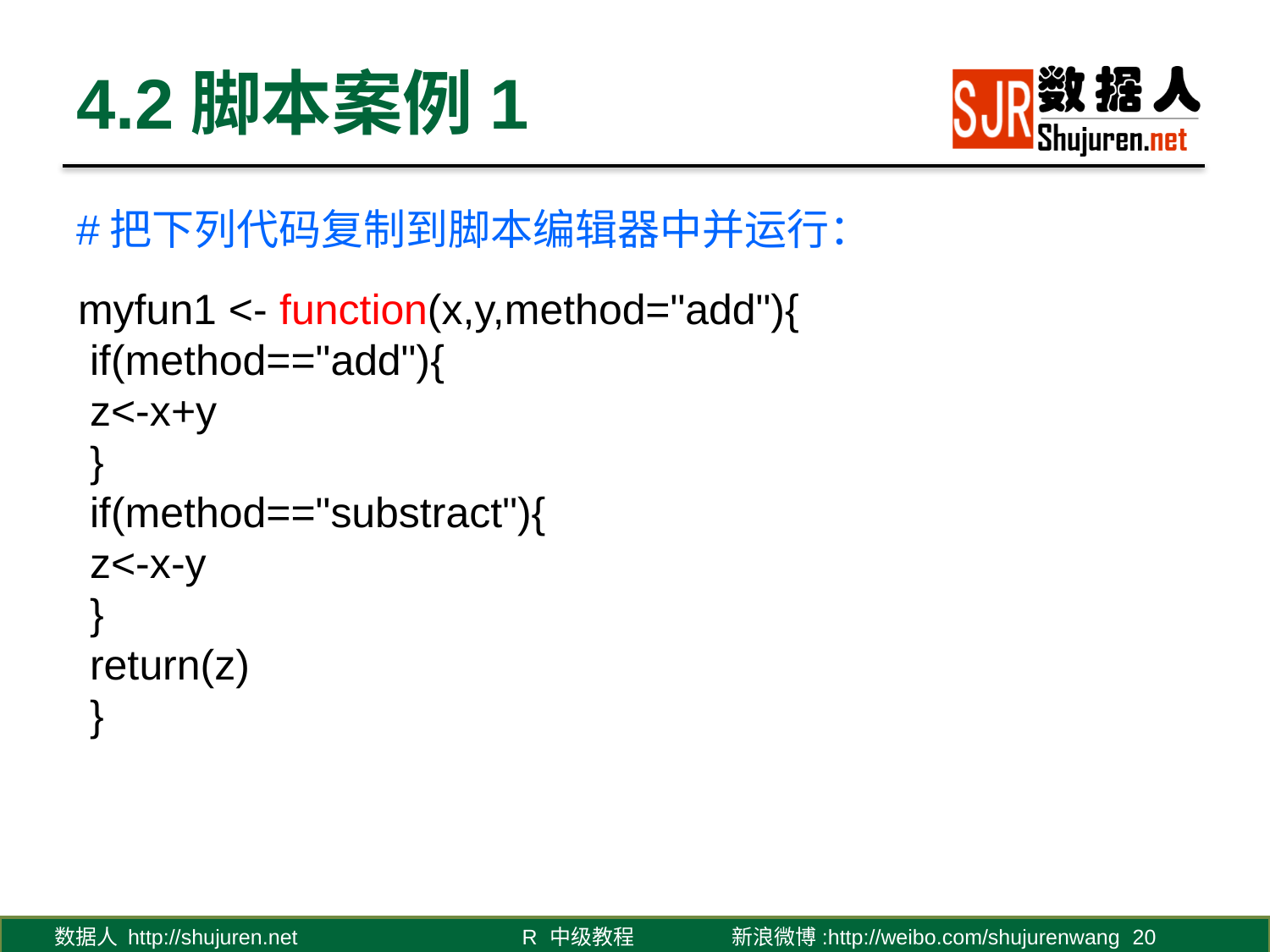

# 4.2脚本案例1
#把下列代码复制到脚本编辑器中并运行：
myfun1 <- function(x,y,method="add"){
 if(method=="add"){
 z<-x+y
 }
 if(method=="substract"){
 z<-x-y
 }
 return(z)
 }